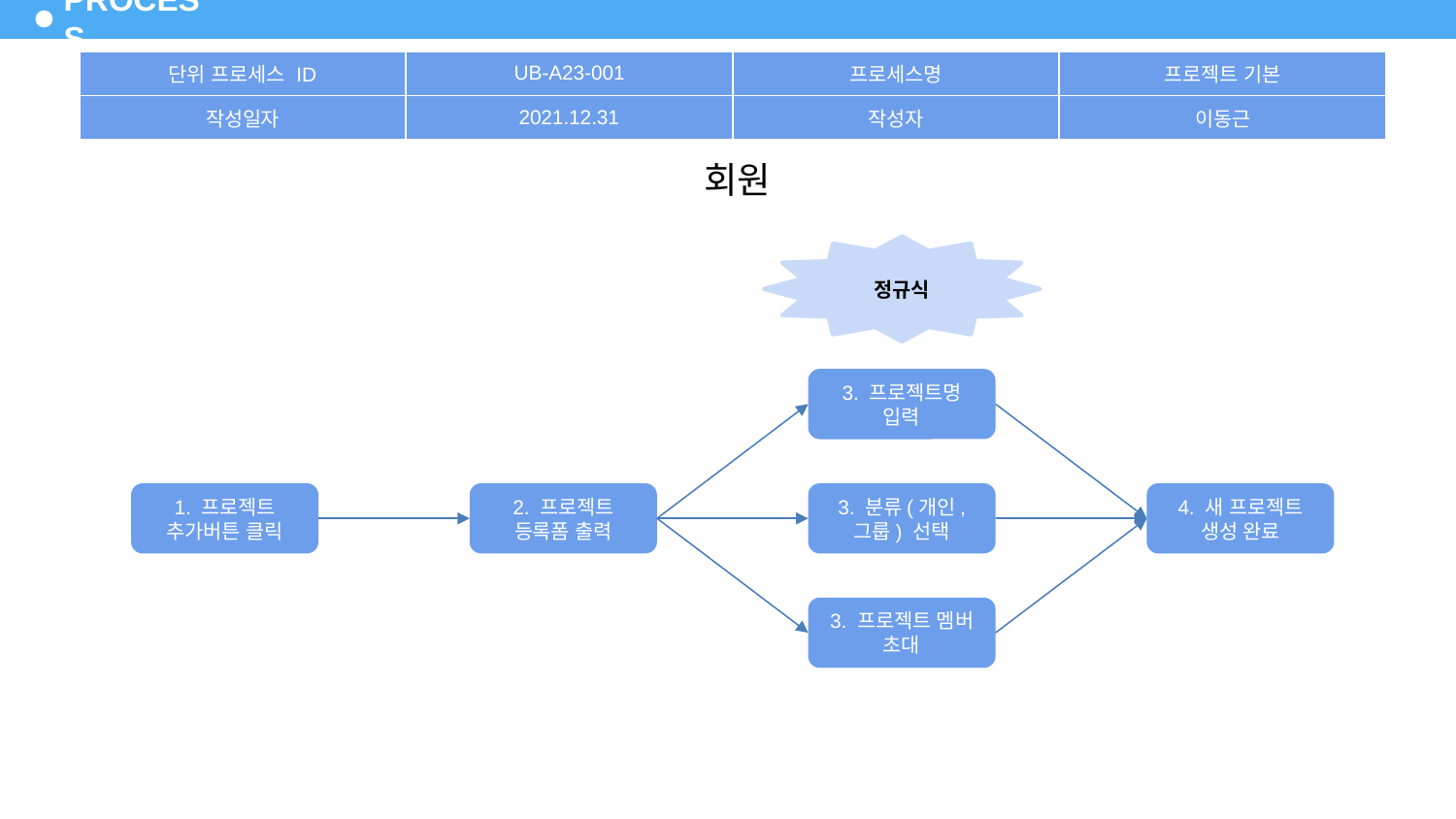

# PROCESS
| 단위 프로세스 ID | UB-A23-001 | 프로세스명 | 프로젝트 기본 |
| --- | --- | --- | --- |
| 작성일자 | 2021.12.31 | 작성자 | 이동근 |
회원
정규식
3. 프로젝트명 입력
1. 프로젝트 추가버튼 클릭
3. 분류(개인, 그룹) 선택
2. 프로젝트 등록폼 출력
4. 새 프로젝트 생성 완료
3. 프로젝트 멤버 초대